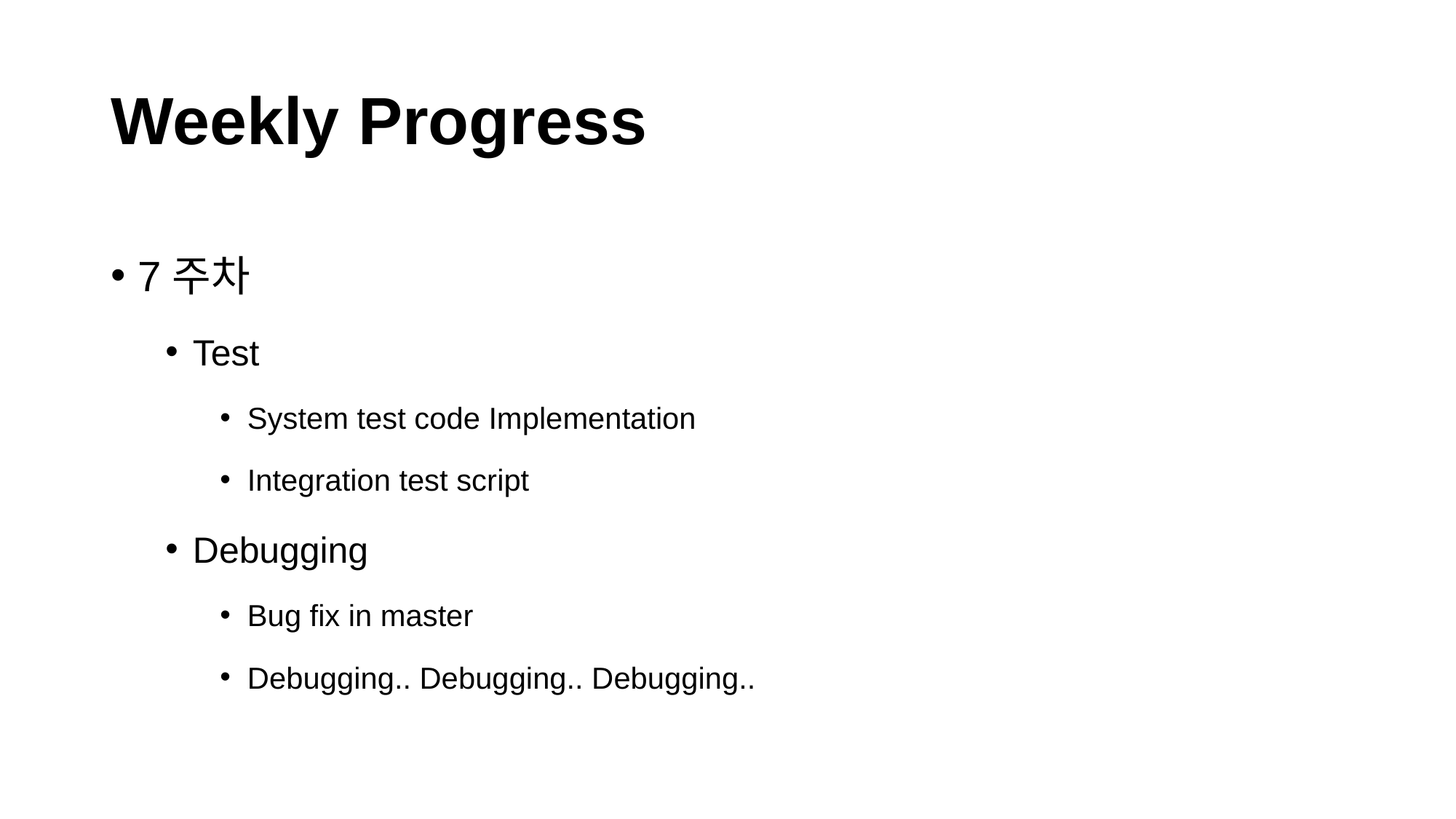

# Weekly Progress
7주차
Test
System test code Implementation
Integration test script
Debugging
Bug fix in master
Debugging.. Debugging.. Debugging..